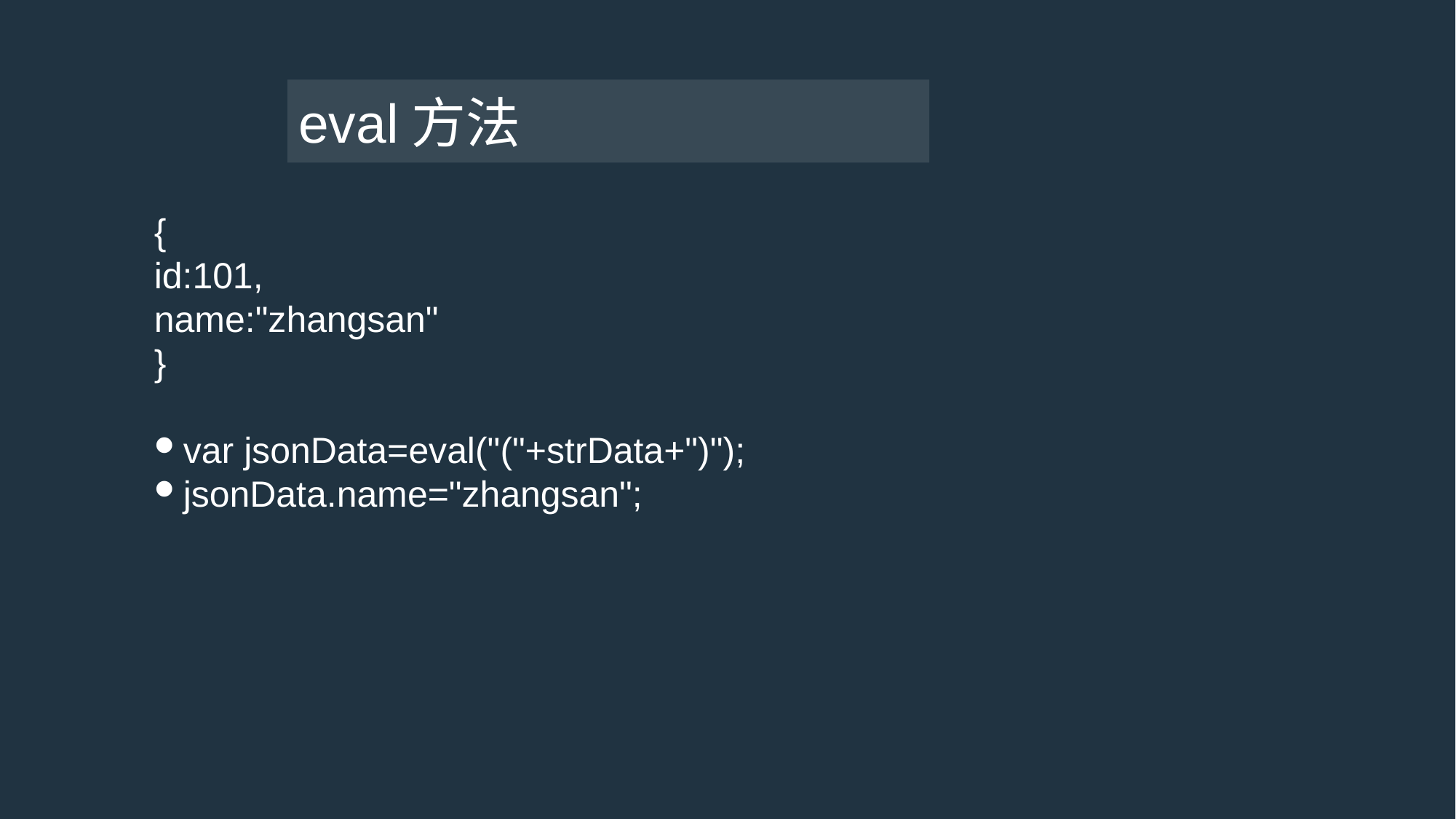

# eval方法
{
id:101,
name:"zhangsan"
}

var jsonData=eval("("+strData+")");
jsonData.name="zhangsan";